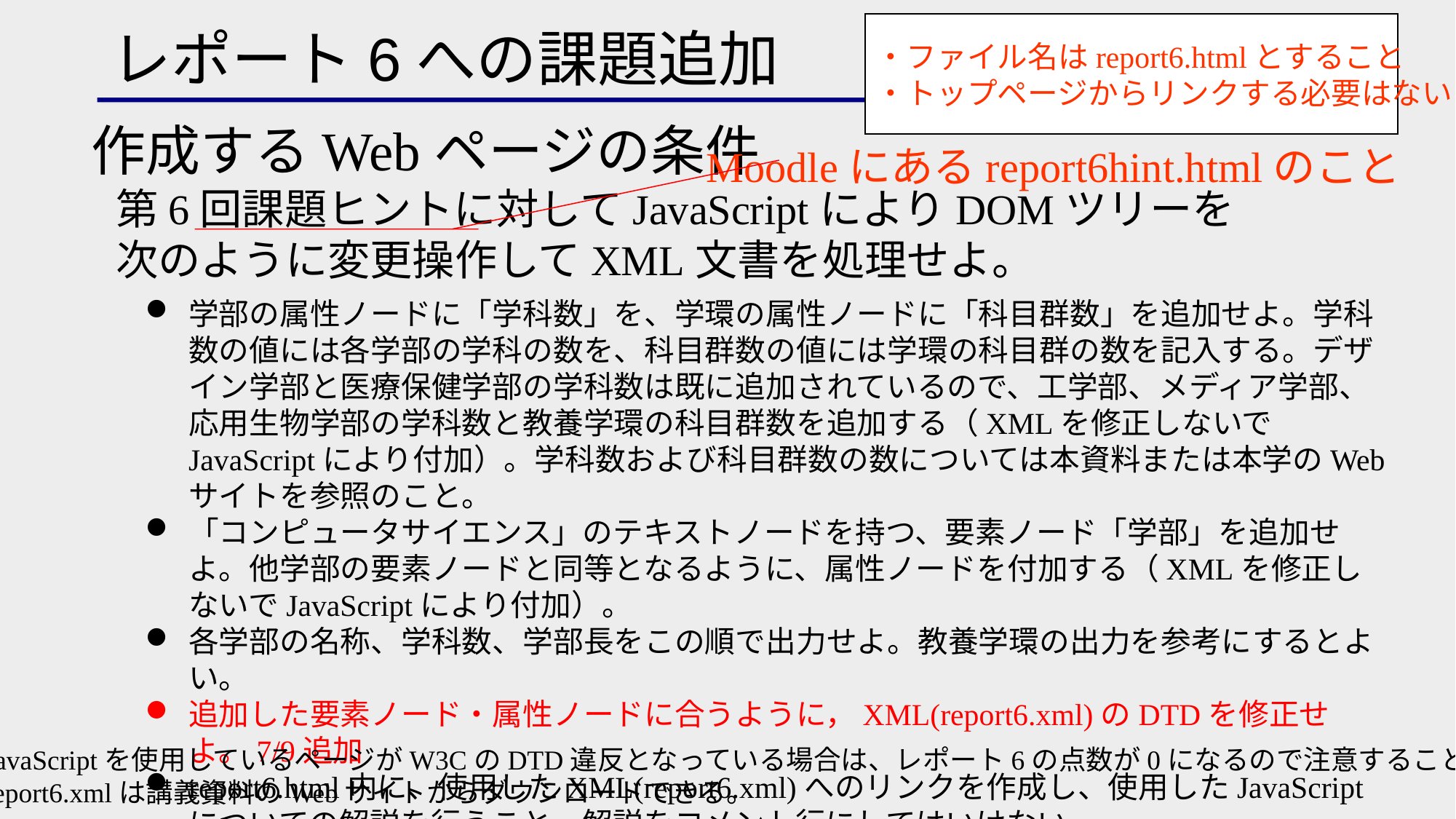

レポート6への課題追加
・ファイル名はreport6.htmlとすること
・トップページからリンクする必要はない
作成するWebページの条件
Moodleにあるreport6hint.htmlのこと

第6回課題ヒントに対してJavaScriptによりDOMツリーを
次のように変更操作してXML文書を処理せよ。

学部の属性ノードに「学科数」を、学環の属性ノードに「科目群数」を追加せよ。学科数の値には各学部の学科の数を、科目群数の値には学環の科目群の数を記入する。デザイン学部と医療保健学部の学科数は既に追加されているので、工学部、メディア学部、応用生物学部の学科数と教養学環の科目群数を追加する（XMLを修正しないでJavaScriptにより付加）。学科数および科目群数の数については本資料または本学のWebサイトを参照のこと。
「コンピュータサイエンス」のテキストノードを持つ、要素ノード「学部」を追加せよ。他学部の要素ノードと同等となるように、属性ノードを付加する（XMLを修正しないでJavaScriptにより付加）。
各学部の名称、学科数、学部長をこの順で出力せよ。教養学環の出力を参考にするとよい。
追加した要素ノード・属性ノードに合うように，XML(report6.xml)のDTDを修正せよ。7/9追加
report6.html内に、使用したXML(report6.xml)へのリンクを作成し、使用したJavaScriptについての解説を行うこと。解説をコメント行にしてはいけない。
JavaScriptを使用しているページがW3CのDTD違反となっている場合は、レポート6の点数が0になるので注意すること。
report6.xmlは講義資料のWebサイトからダウンロードできる。